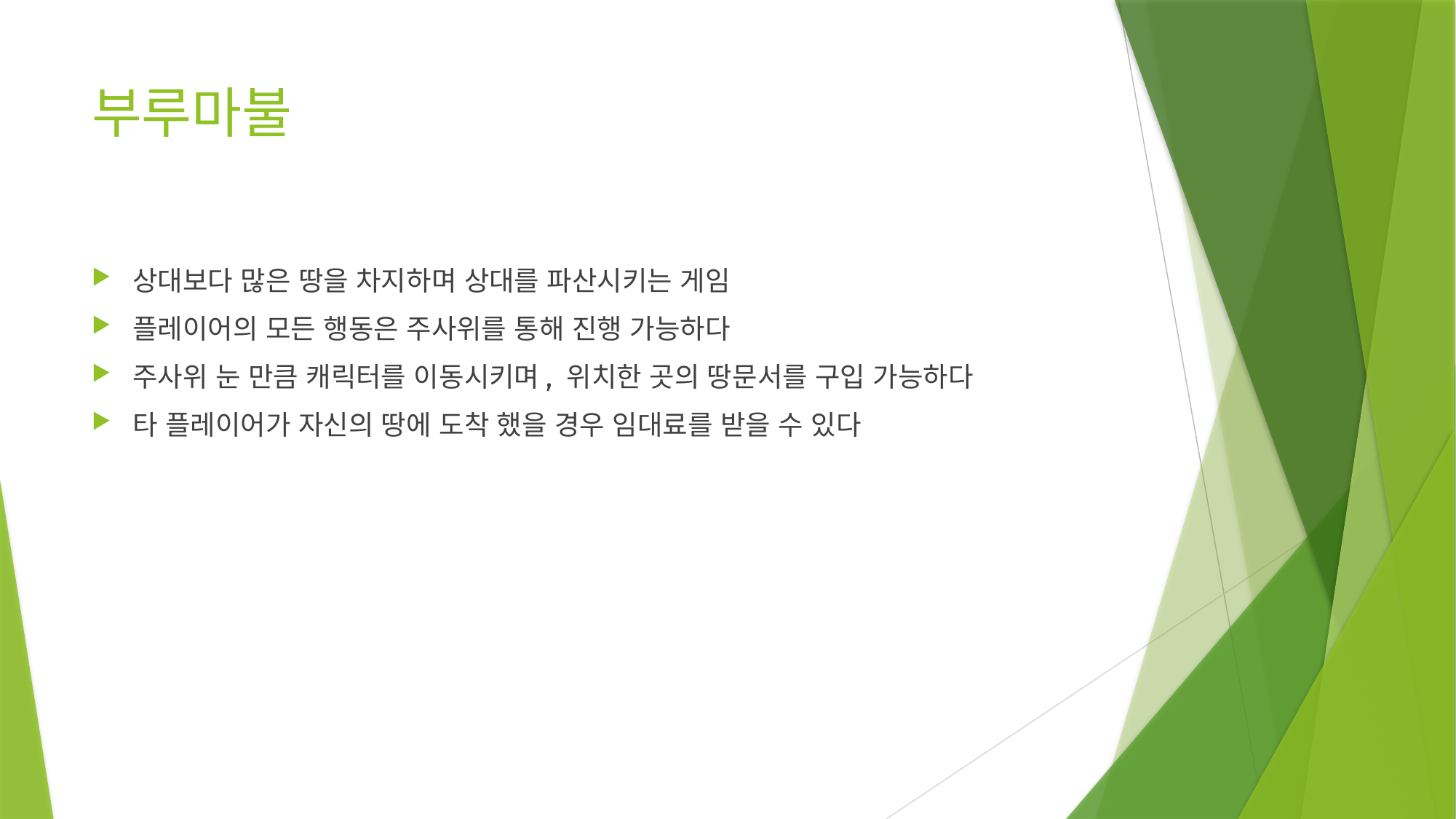

# 부루마불
상대보다 많은 땅을 차지하며 상대를 파산시키는 게임
플레이어의 모든 행동은 주사위를 통해 진행 가능하다
주사위 눈 만큼 캐릭터를 이동시키며, 위치한 곳의 땅문서를 구입 가능하다
타 플레이어가 자신의 땅에 도착 했을 경우 임대료를 받을 수 있다